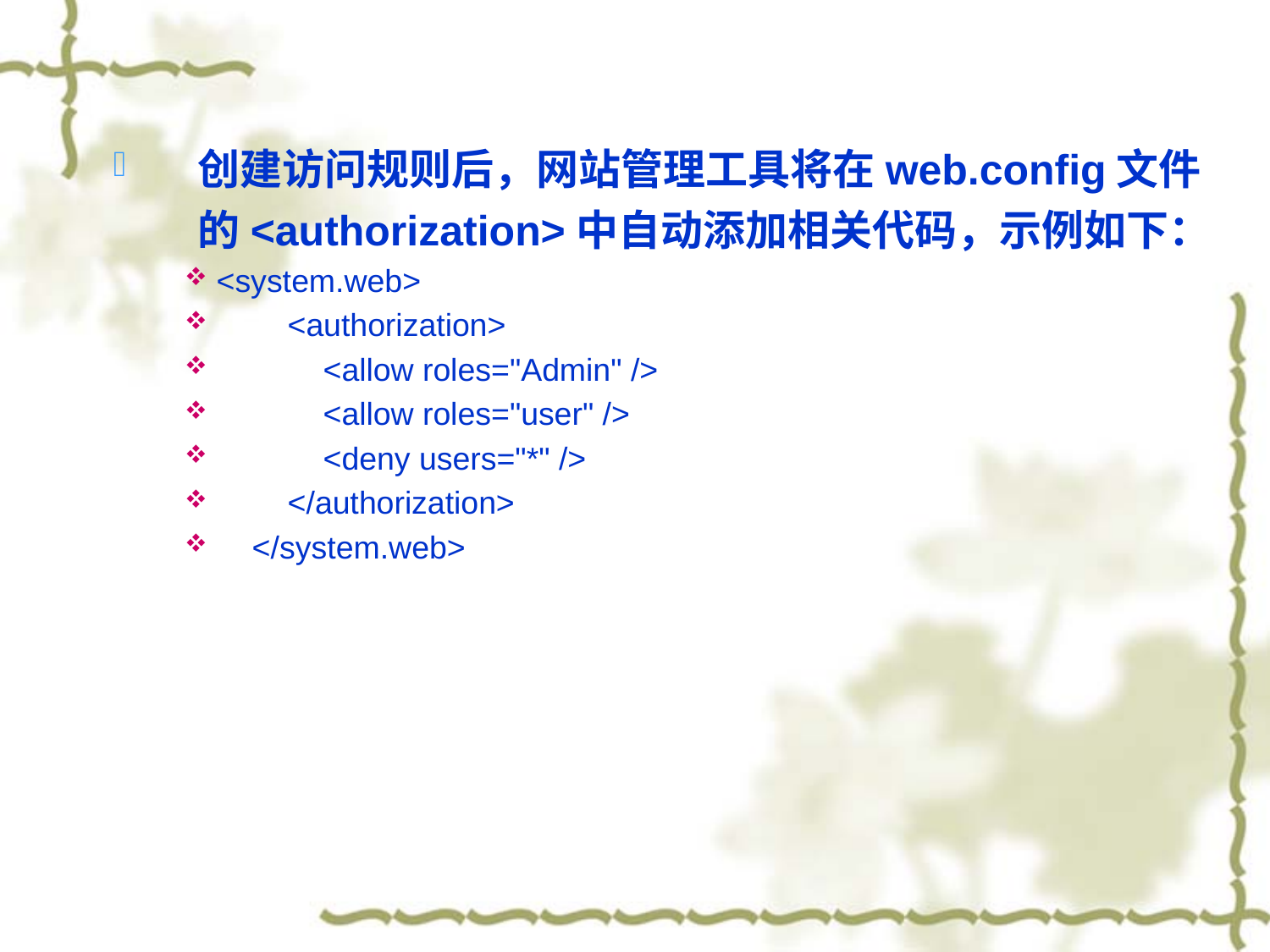

创建访问规则后，网站管理工具将在web.config文件的<authorization>中自动添加相关代码，示例如下：
<system.web>
        <authorization>
            <allow roles="Admin" />
            <allow roles="user" />
            <deny users="*" />
        </authorization>
    </system.web>